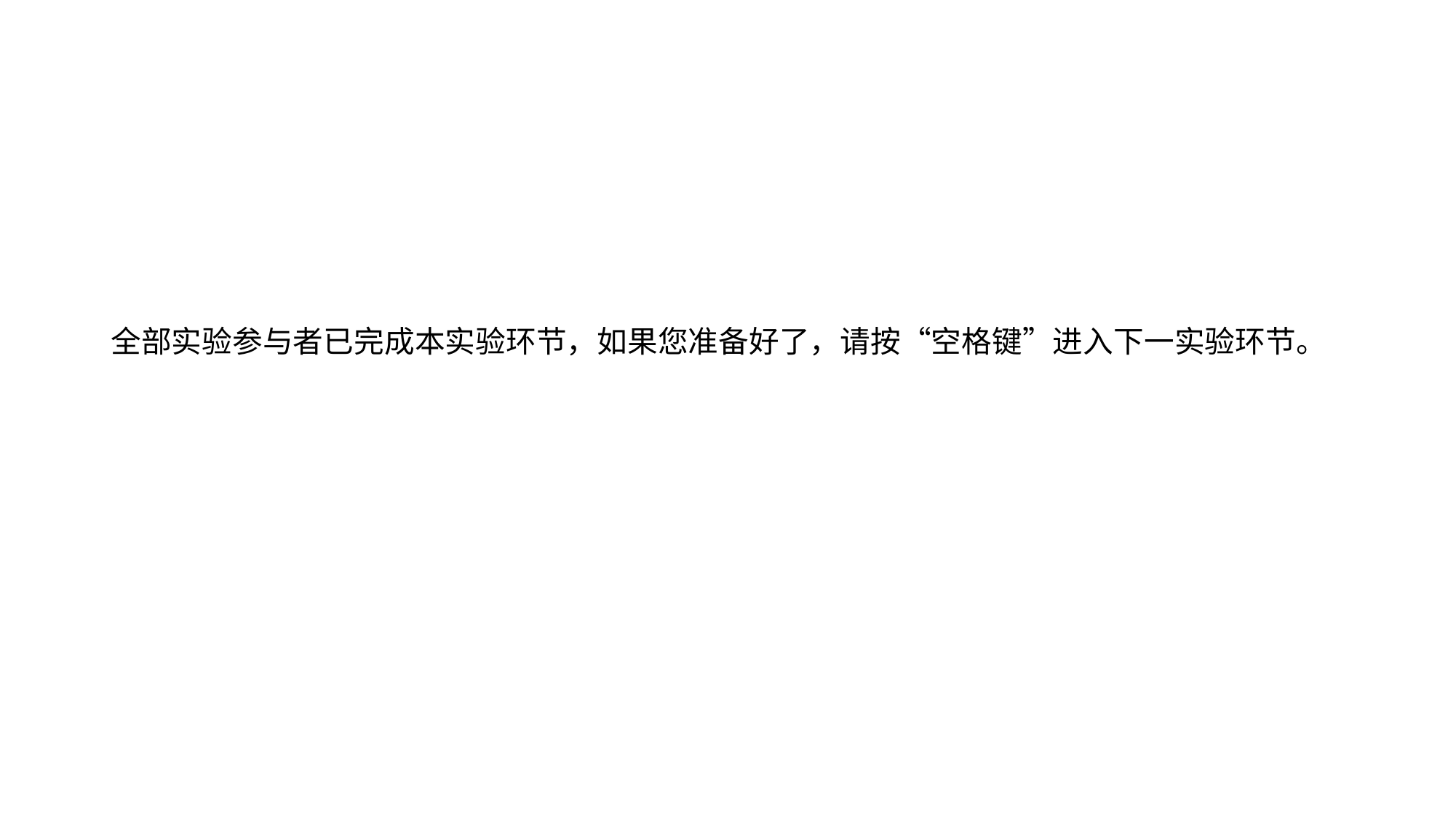

# 全部实验参与者已完成本实验环节，如果您准备好了，请按“空格键”进入下一实验环节。